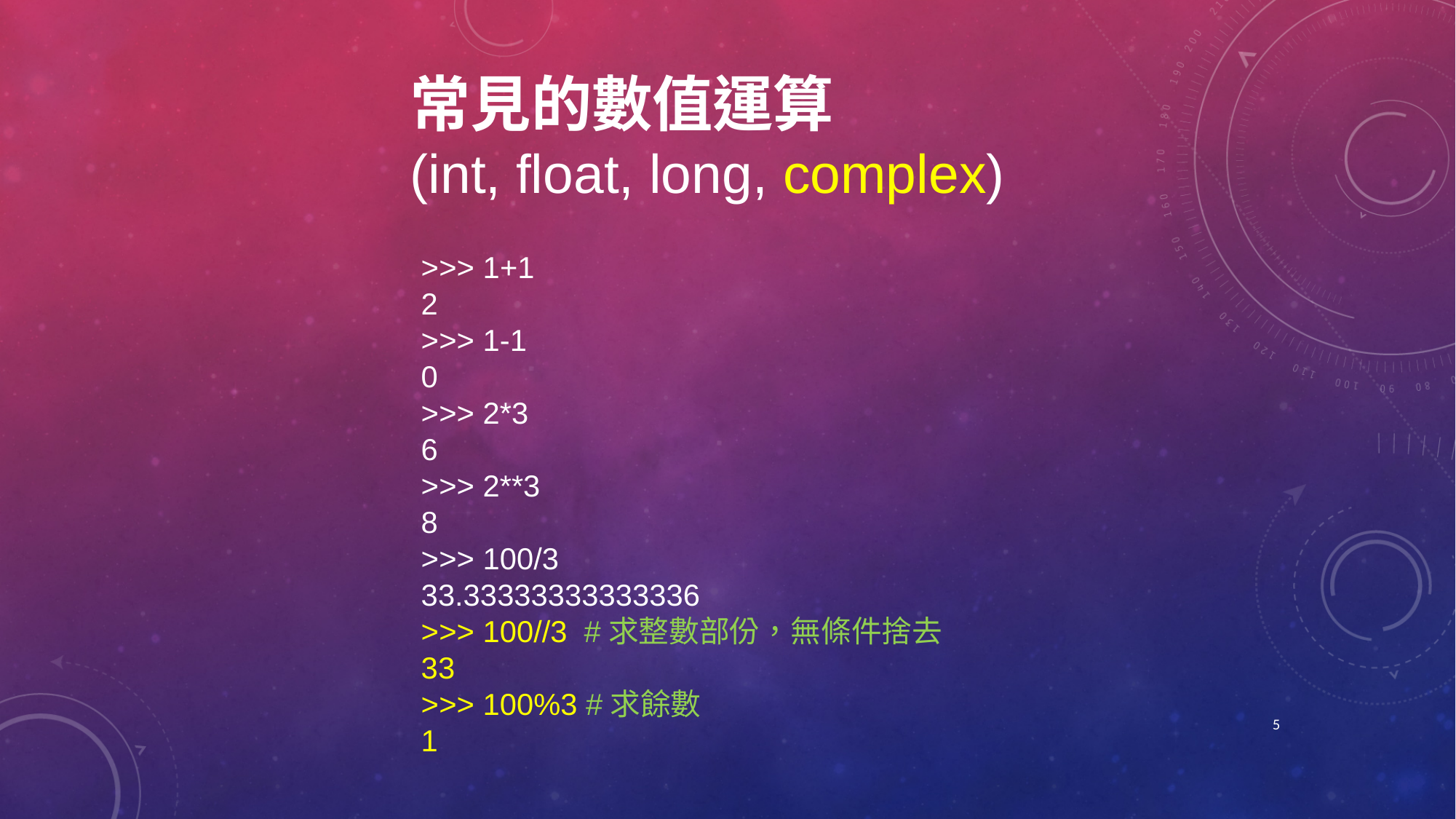

常見的數值運算
(int, float, long, complex)
>>> 1+1
2
>>> 1-1
0
>>> 2*3
6
>>> 2**3
8
>>> 100/3
33.33333333333336
>>> 100//3  #求整數部份，無條件捨去
33
>>> 100%3 #求餘數
1
5